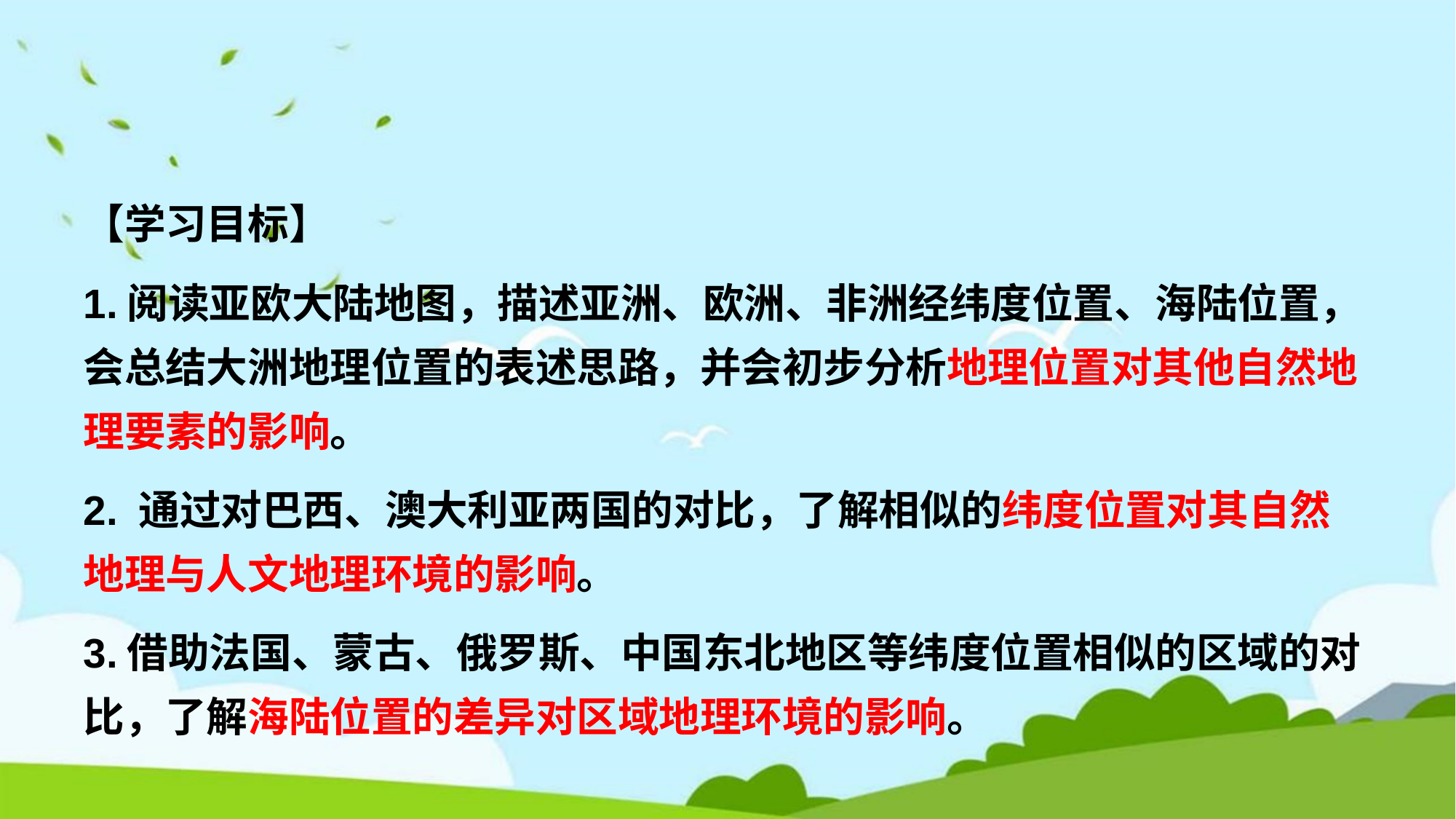

#
【学习目标】
1.阅读亚欧大陆地图，描述亚洲、欧洲、非洲经纬度位置、海陆位置，会总结大洲地理位置的表述思路，并会初步分析地理位置对其他自然地理要素的影响。
2. 通过对巴西、澳大利亚两国的对比，了解相似的纬度位置对其自然地理与人文地理环境的影响。
3.借助法国、蒙古、俄罗斯、中国东北地区等纬度位置相似的区域的对比，了解海陆位置的差异对区域地理环境的影响。